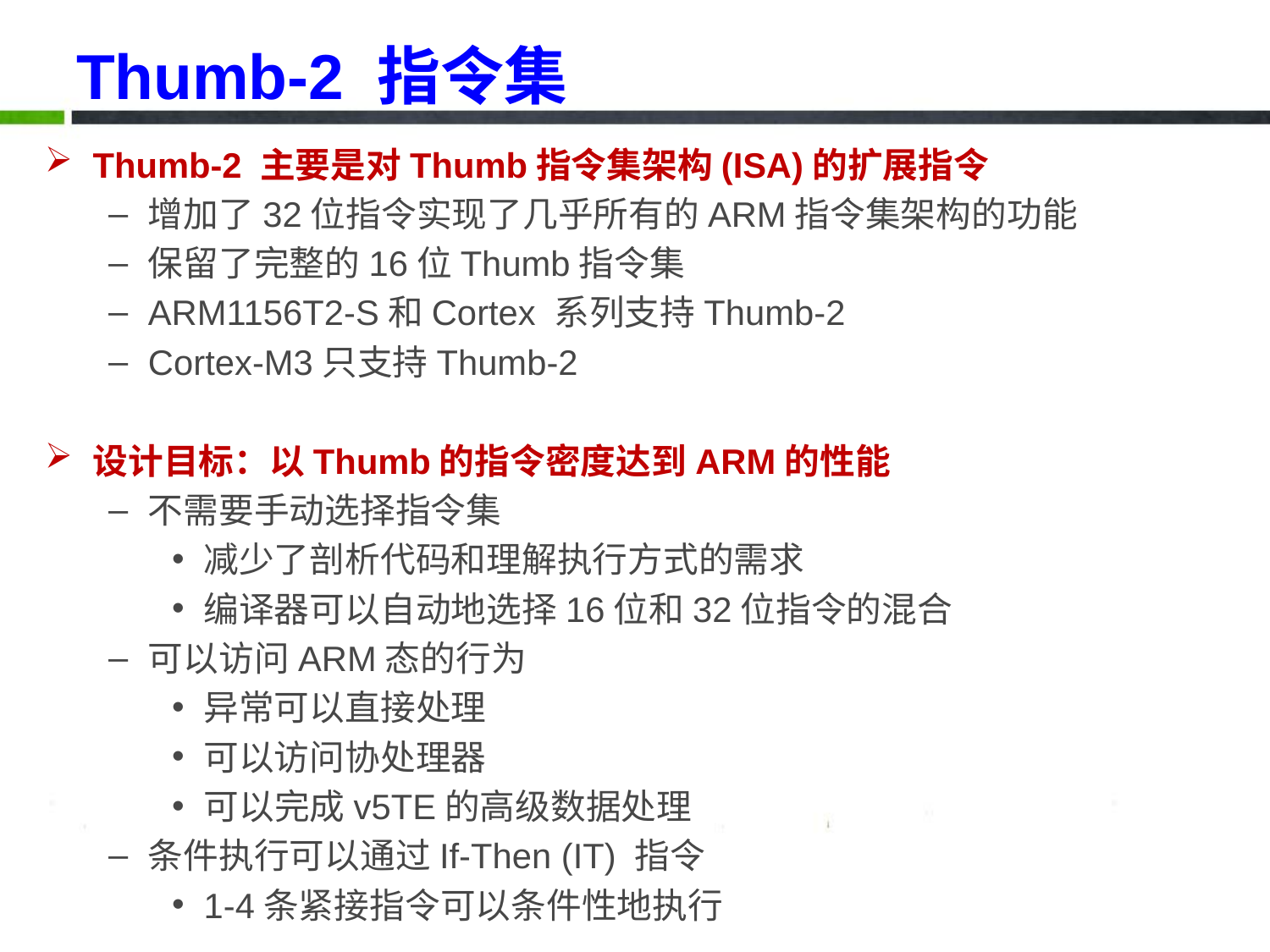

# Thumb-2 指令集
Thumb-2 主要是对Thumb指令集架构(ISA)的扩展指令
增加了32位指令实现了几乎所有的ARM指令集架构的功能
保留了完整的16位Thumb指令集
ARM1156T2-S和Cortex 系列支持Thumb-2
Cortex-M3只支持Thumb-2

设计目标：以Thumb的指令密度达到ARM的性能
不需要手动选择指令集
减少了剖析代码和理解执行方式的需求
编译器可以自动地选择16位和32位指令的混合
可以访问ARM态的行为
异常可以直接处理
可以访问协处理器
可以完成v5TE的高级数据处理
条件执行可以通过If-Then (IT) 指令
1-4条紧接指令可以条件性地执行